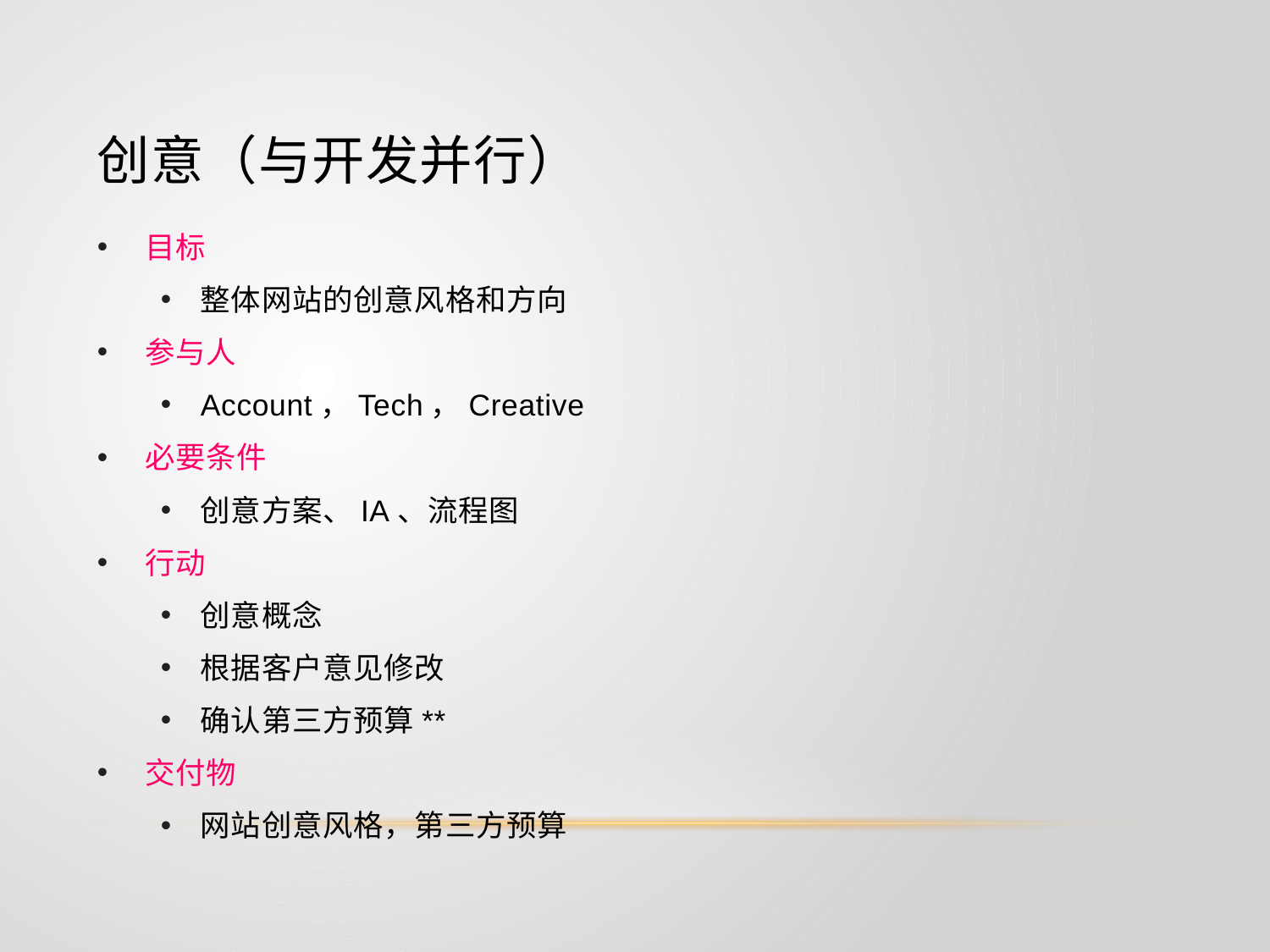

# 创意（与开发并行）
目标
整体网站的创意风格和方向
参与人
Account，Tech，Creative
必要条件
创意方案、IA、流程图
行动
创意概念
根据客户意见修改
确认第三方预算**
交付物
网站创意风格，第三方预算